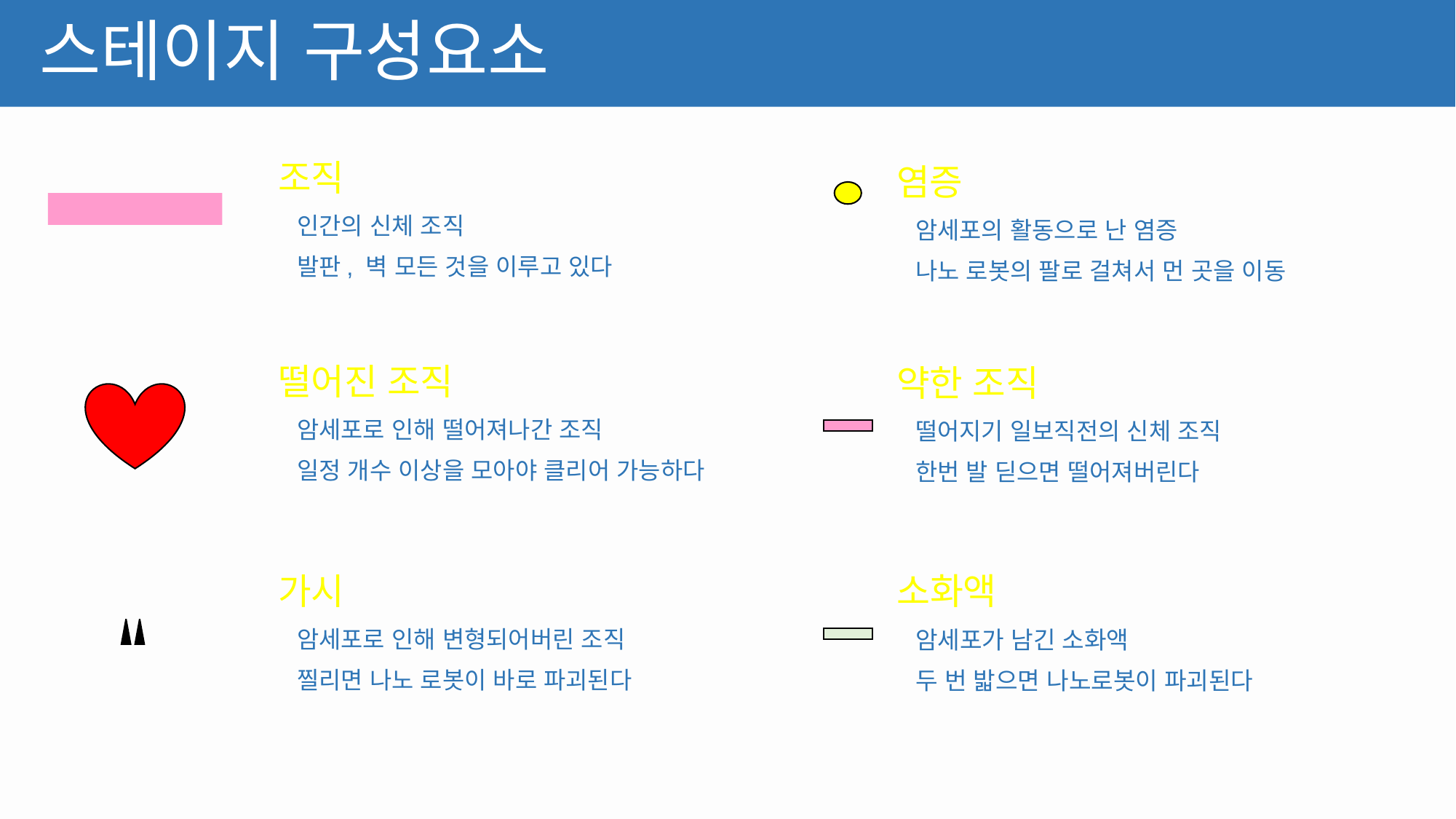

# 스테이지 구성요소
조직
  인간의 신체 조직
  발판, 벽 모든 것을 이루고 있다
염증
  암세포의 활동으로 난 염증
  나노 로봇의 팔로 걸쳐서 먼 곳을 이동

떨어진 조직
  암세포로 인해 떨어져나간 조직
  일정 개수 이상을 모아야 클리어 가능하다
약한 조직
  떨어지기 일보직전의 신체 조직
  한번 발 딛으면 떨어져버린다

소화액
  암세포가 남긴 소화액
  두 번 밟으면 나노로봇이 파괴된다
가시
  암세포로 인해 변형되어버린 조직
  찔리면 나노 로봇이 바로 파괴된다